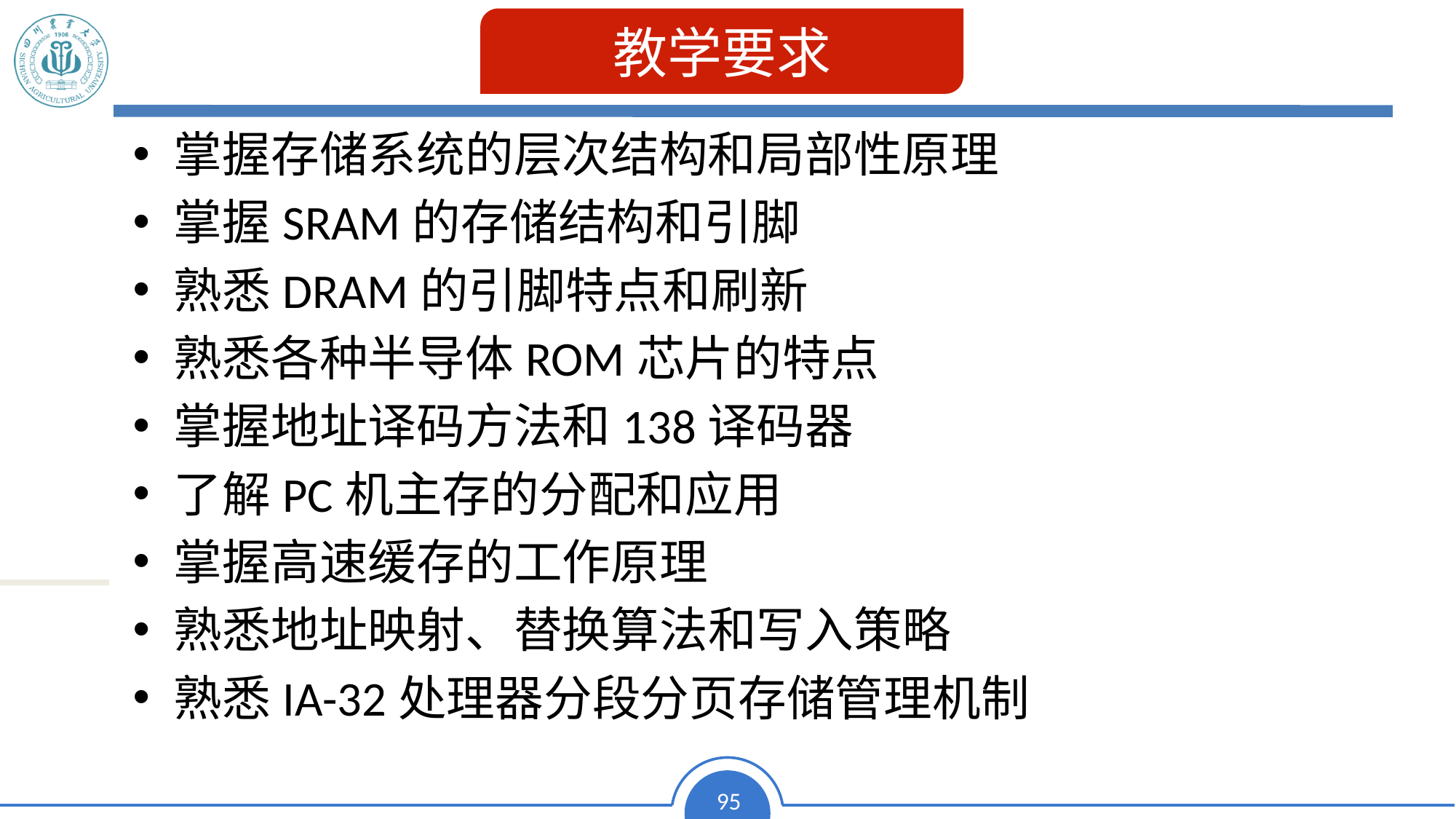

教学要求
掌握存储系统的层次结构和局部性原理
掌握SRAM的存储结构和引脚
熟悉DRAM的引脚特点和刷新
熟悉各种半导体ROM芯片的特点
掌握地址译码方法和138译码器
了解PC机主存的分配和应用
掌握高速缓存的工作原理
熟悉地址映射、替换算法和写入策略
熟悉IA-32处理器分段分页存储管理机制